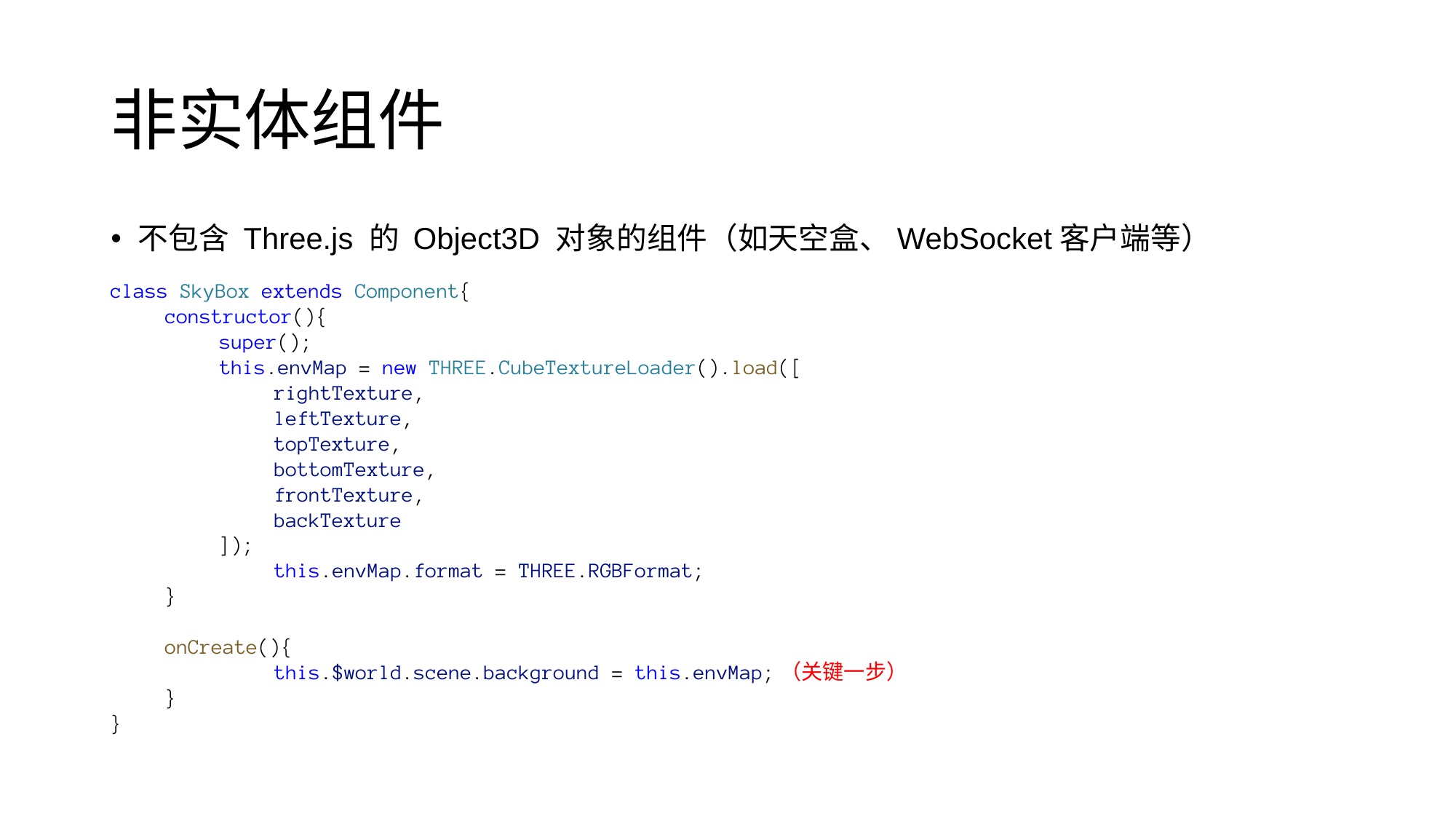

# 非实体组件
不包含 Three.js 的 Object3D 对象的组件（如天空盒、WebSocket客户端等）
class SkyBox extends Component{
constructor(){
super();
this.envMap = new THREE.CubeTextureLoader().load([
rightTexture,
leftTexture,
topTexture,
bottomTexture,
frontTexture,
backTexture
]);
	this.envMap.format = THREE.RGBFormat;
}
onCreate(){
	this.$world.scene.background = this.envMap;（关键一步）
}
}